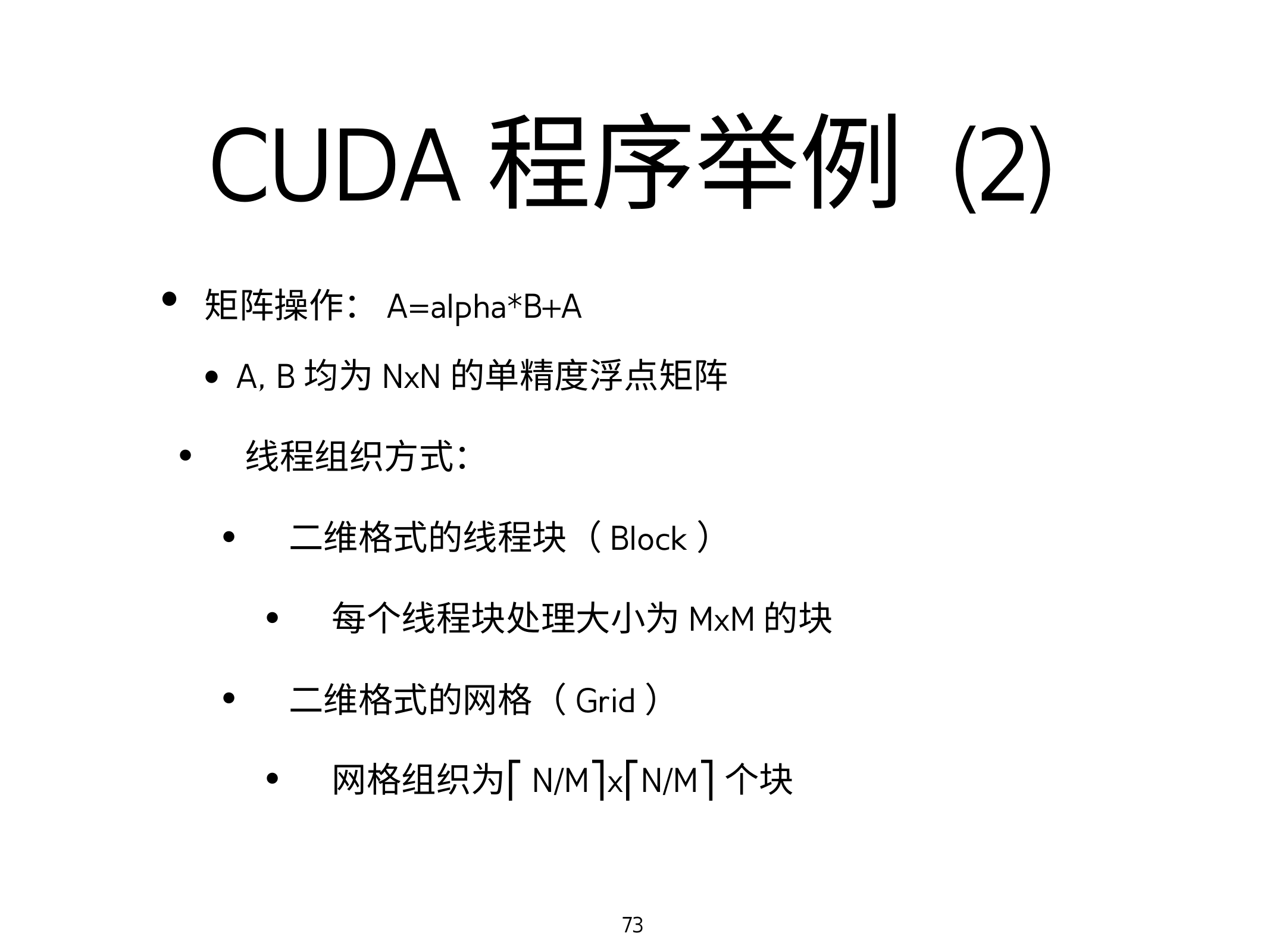

# CUDA程序举例 (2)
矩阵操作：A=alpha*B+A
• A, B均为NxN的单精度浮点矩阵
• 线程组织方式：
• 二维格式的线程块（Block）
• 每个线程块处理大小为MxM的块
• 二维格式的网格（Grid）
• 网格组织为⎡N/M⎤x⎡N/M⎤个块
73